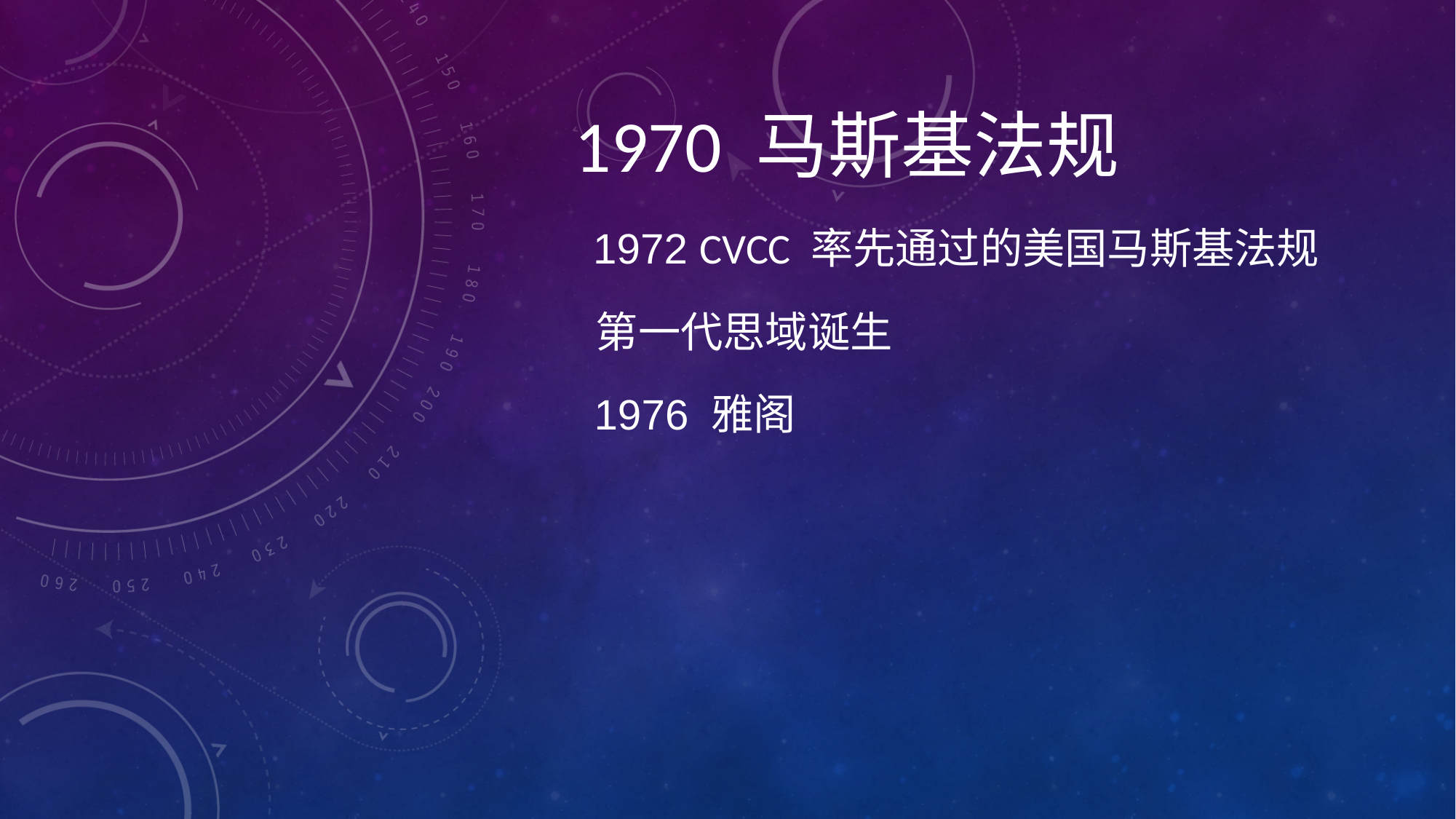

1970 马斯基法规
1972 CVCC 率先通过的美国马斯基法规
第一代思域诞生
1976 雅阁